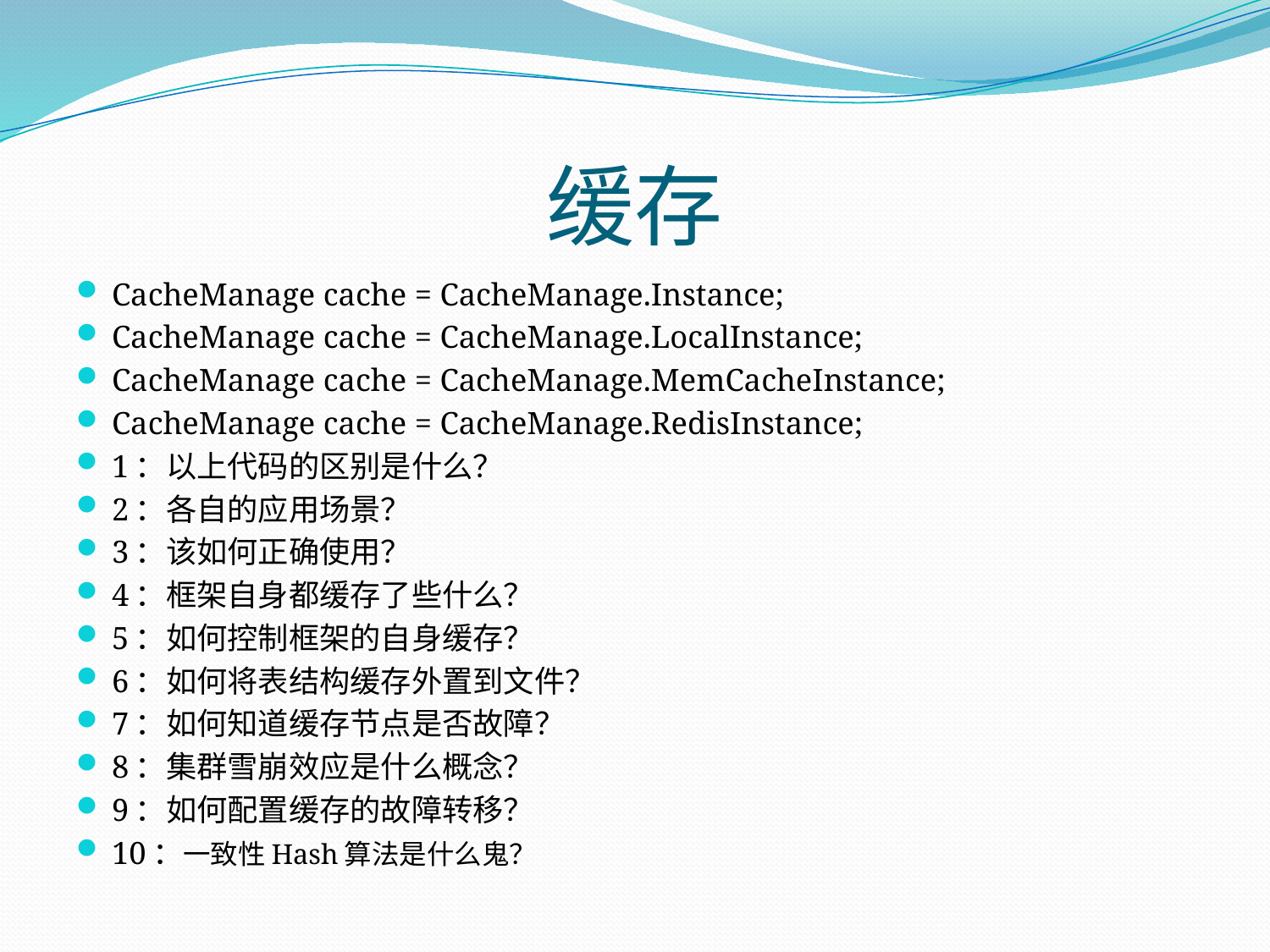

# 缓存
CacheManage cache = CacheManage.Instance;
CacheManage cache = CacheManage.LocalInstance;
CacheManage cache = CacheManage.MemCacheInstance;
CacheManage cache = CacheManage.RedisInstance;
1：以上代码的区别是什么？
2：各自的应用场景？
3：该如何正确使用？
4：框架自身都缓存了些什么？
5：如何控制框架的自身缓存？
6：如何将表结构缓存外置到文件？
7：如何知道缓存节点是否故障？
8：集群雪崩效应是什么概念？
9：如何配置缓存的故障转移？
10：一致性Hash算法是什么鬼？